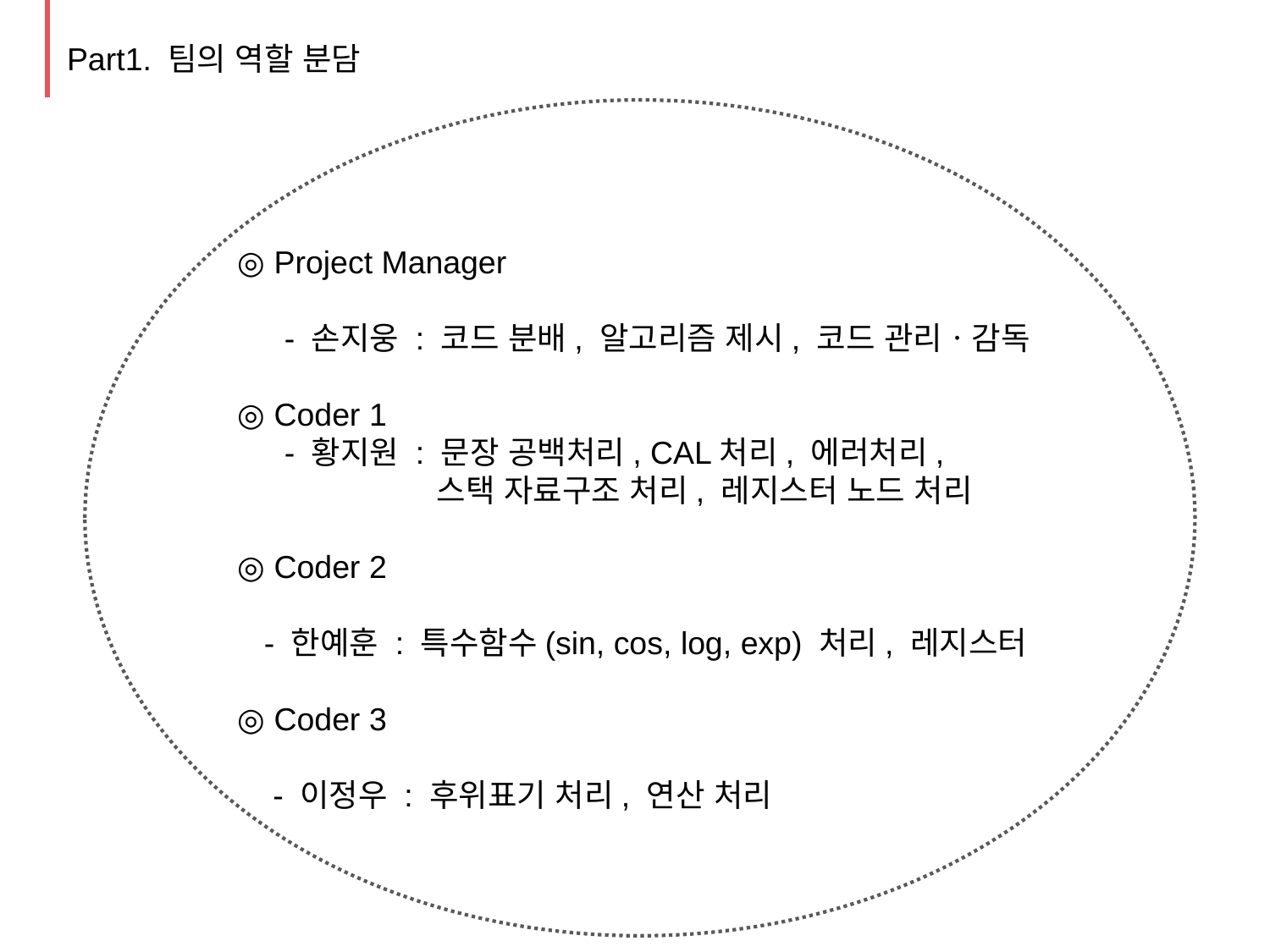

Part1. 팀의 역할 분담

         ◎ Project Manager

	- 손지웅 : 코드 분배, 알고리즘 제시, 코드 관리ㆍ감독

         ◎ Coder 1
	- 황지원 : 문장 공백처리, CAL처리, 에러처리,
 		  스택 자료구조 처리, 레지스터 노드 처리

         ◎ Coder 2

            - 한예훈 : 특수함수(sin, cos, log, exp) 처리, 레지스터

         ◎ Coder 3

             - 이정우 : 후위표기 처리, 연산 처리

출처 : 국민생활체육참여실태조사2013